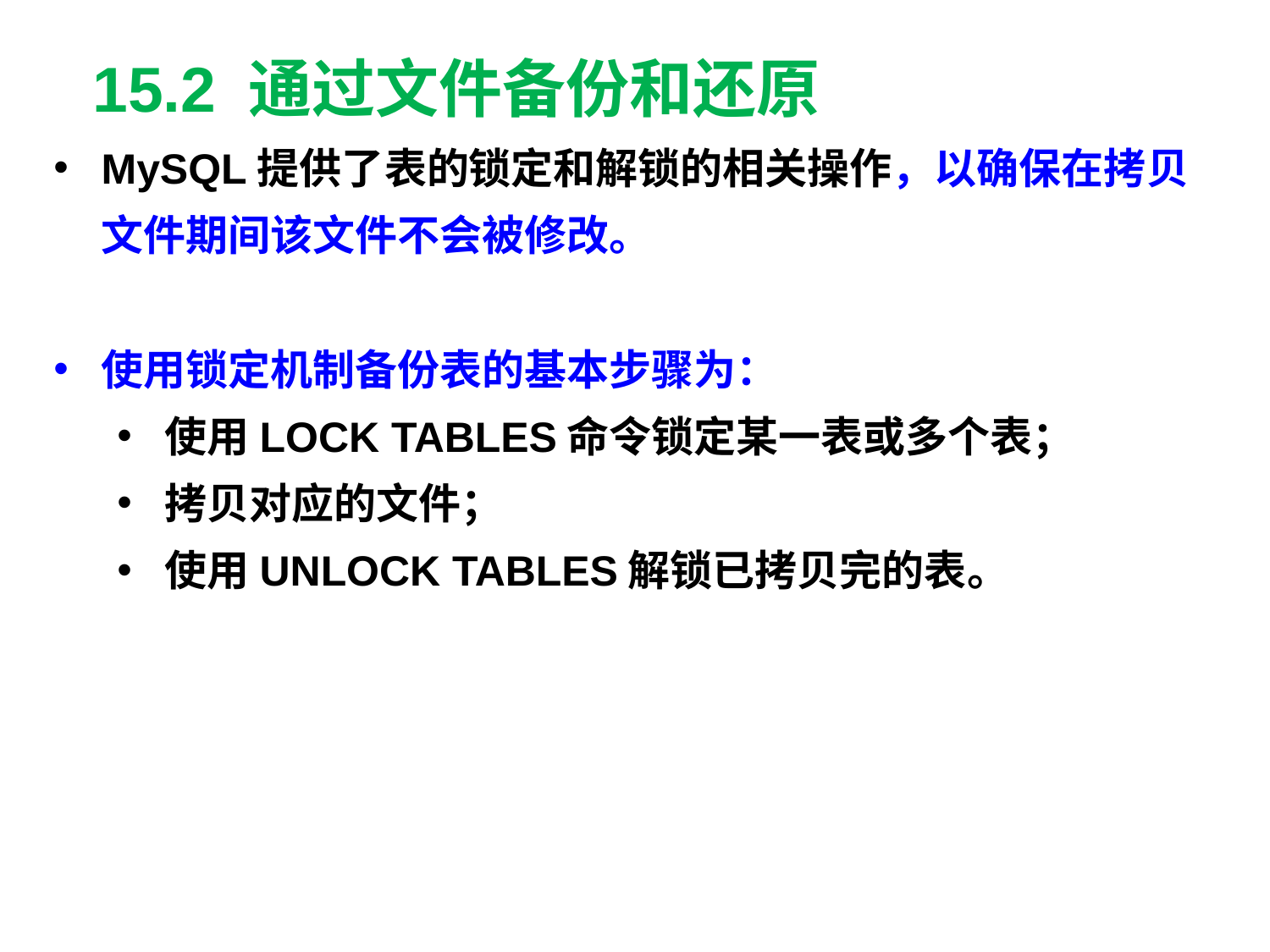

15.2 通过文件备份和还原
MySQL提供了表的锁定和解锁的相关操作，以确保在拷贝文件期间该文件不会被修改。

使用锁定机制备份表的基本步骤为：
使用LOCK TABLES命令锁定某一表或多个表；
拷贝对应的文件；
使用UNLOCK TABLES解锁已拷贝完的表。